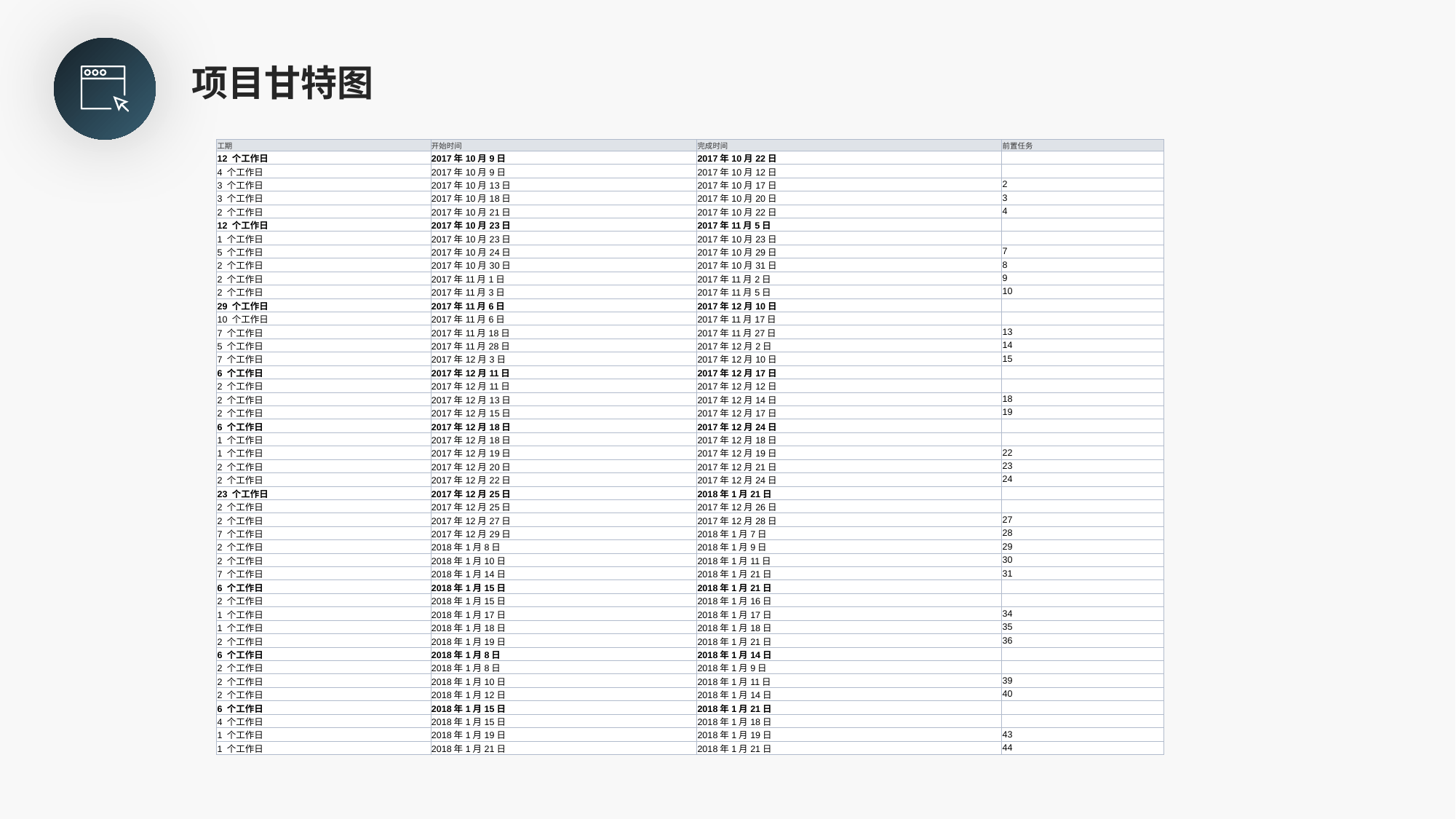

项目甘特图
| 工期 | 开始时间 | 完成时间 | 前置任务 |
| --- | --- | --- | --- |
| 12 个工作日 | 2017年10月9日 | 2017年10月22日 |  |
| 4 个工作日 | 2017年10月9日 | 2017年10月12日 |  |
| 3 个工作日 | 2017年10月13日 | 2017年10月17日 | 2 |
| 3 个工作日 | 2017年10月18日 | 2017年10月20日 | 3 |
| 2 个工作日 | 2017年10月21日 | 2017年10月22日 | 4 |
| 12 个工作日 | 2017年10月23日 | 2017年11月5日 |  |
| 1 个工作日 | 2017年10月23日 | 2017年10月23日 |  |
| 5 个工作日 | 2017年10月24日 | 2017年10月29日 | 7 |
| 2 个工作日 | 2017年10月30日 | 2017年10月31日 | 8 |
| 2 个工作日 | 2017年11月1日 | 2017年11月2日 | 9 |
| 2 个工作日 | 2017年11月3日 | 2017年11月5日 | 10 |
| 29 个工作日 | 2017年11月6日 | 2017年12月10日 |  |
| 10 个工作日 | 2017年11月6日 | 2017年11月17日 |  |
| 7 个工作日 | 2017年11月18日 | 2017年11月27日 | 13 |
| 5 个工作日 | 2017年11月28日 | 2017年12月2日 | 14 |
| 7 个工作日 | 2017年12月3日 | 2017年12月10日 | 15 |
| 6 个工作日 | 2017年12月11日 | 2017年12月17日 |  |
| 2 个工作日 | 2017年12月11日 | 2017年12月12日 |  |
| 2 个工作日 | 2017年12月13日 | 2017年12月14日 | 18 |
| 2 个工作日 | 2017年12月15日 | 2017年12月17日 | 19 |
| 6 个工作日 | 2017年12月18日 | 2017年12月24日 |  |
| 1 个工作日 | 2017年12月18日 | 2017年12月18日 |  |
| 1 个工作日 | 2017年12月19日 | 2017年12月19日 | 22 |
| 2 个工作日 | 2017年12月20日 | 2017年12月21日 | 23 |
| 2 个工作日 | 2017年12月22日 | 2017年12月24日 | 24 |
| 23 个工作日 | 2017年12月25日 | 2018年1月21日 |  |
| 2 个工作日 | 2017年12月25日 | 2017年12月26日 |  |
| 2 个工作日 | 2017年12月27日 | 2017年12月28日 | 27 |
| 7 个工作日 | 2017年12月29日 | 2018年1月7日 | 28 |
| 2 个工作日 | 2018年1月8日 | 2018年1月9日 | 29 |
| 2 个工作日 | 2018年1月10日 | 2018年1月11日 | 30 |
| 7 个工作日 | 2018年1月14日 | 2018年1月21日 | 31 |
| 6 个工作日 | 2018年1月15日 | 2018年1月21日 |  |
| 2 个工作日 | 2018年1月15日 | 2018年1月16日 |  |
| 1 个工作日 | 2018年1月17日 | 2018年1月17日 | 34 |
| 1 个工作日 | 2018年1月18日 | 2018年1月18日 | 35 |
| 2 个工作日 | 2018年1月19日 | 2018年1月21日 | 36 |
| 6 个工作日 | 2018年1月8日 | 2018年1月14日 |  |
| 2 个工作日 | 2018年1月8日 | 2018年1月9日 |  |
| 2 个工作日 | 2018年1月10日 | 2018年1月11日 | 39 |
| 2 个工作日 | 2018年1月12日 | 2018年1月14日 | 40 |
| 6 个工作日 | 2018年1月15日 | 2018年1月21日 |  |
| 4 个工作日 | 2018年1月15日 | 2018年1月18日 |  |
| 1 个工作日 | 2018年1月19日 | 2018年1月19日 | 43 |
| 1 个工作日 | 2018年1月21日 | 2018年1月21日 | 44 |